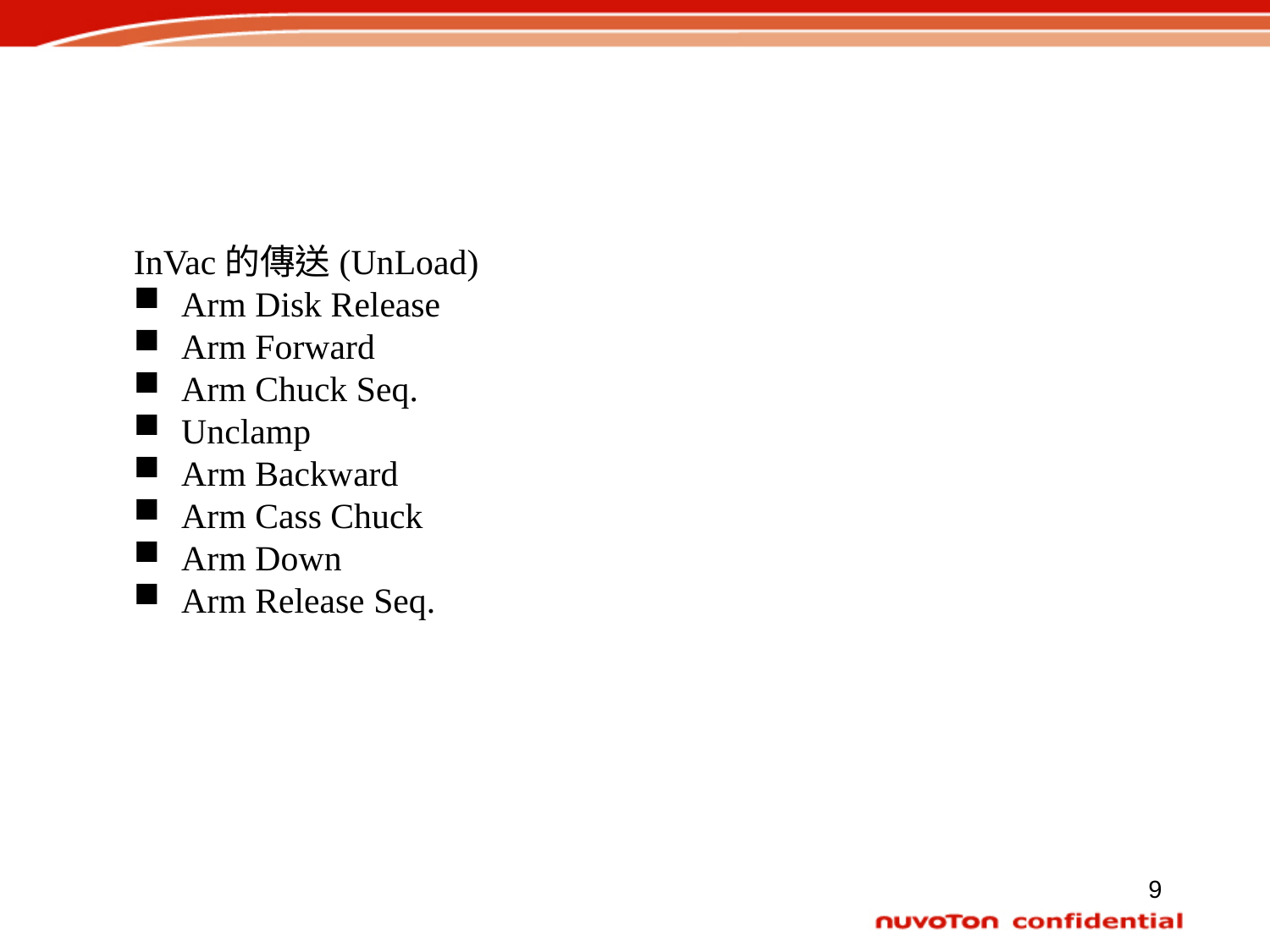

InVac的傳送(UnLoad)
Arm Disk Release
Arm Forward
Arm Chuck Seq.
Unclamp
Arm Backward
Arm Cass Chuck
Arm Down
Arm Release Seq.

9